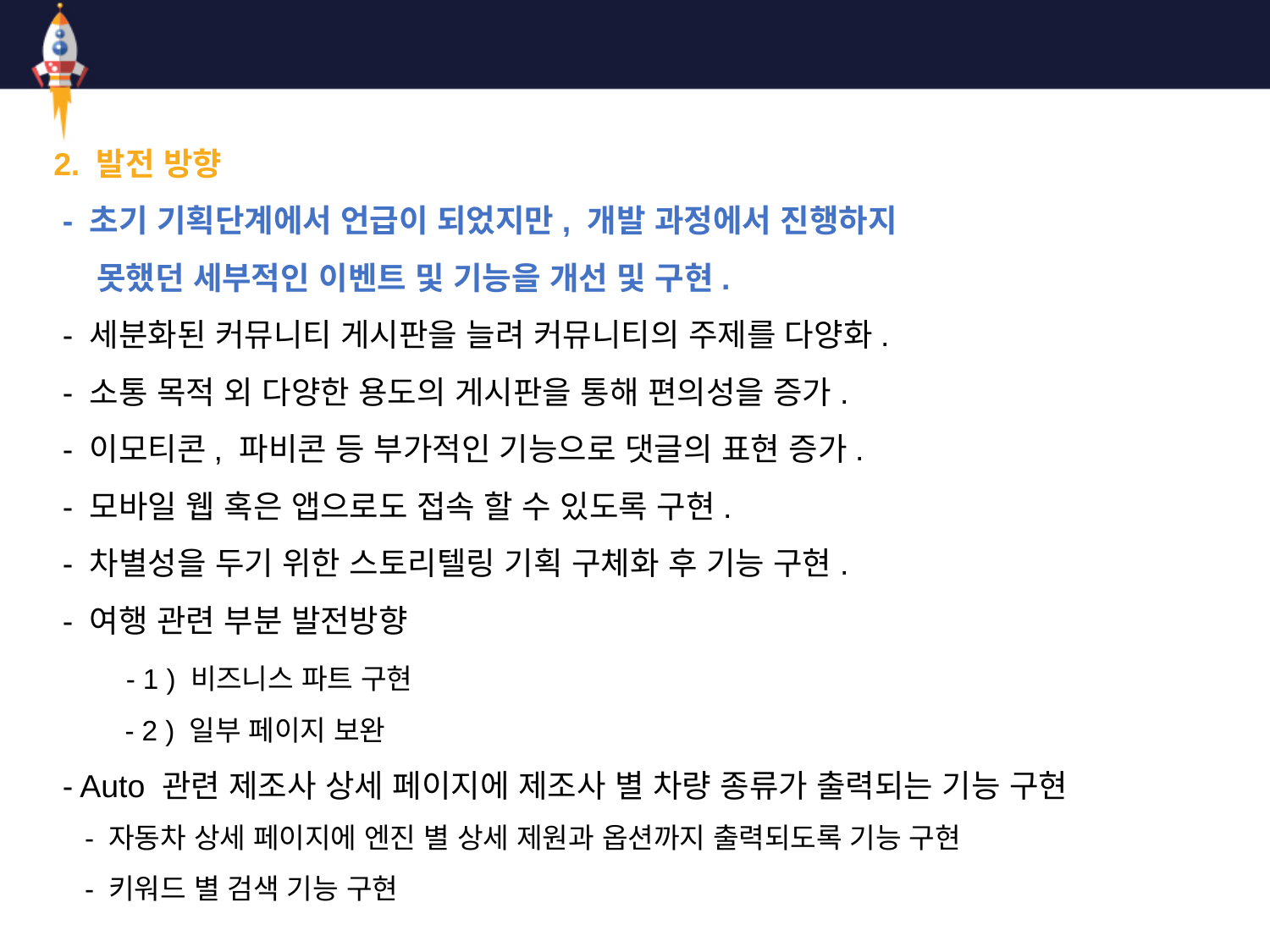

# 보완 및 발전 방향
2. 발전 방향
 - 초기 기획단계에서 언급이 되었지만, 개발 과정에서 진행하지
    못했던 세부적인 이벤트 및 기능을 개선 및 구현.
 - 세분화된 커뮤니티 게시판을 늘려 커뮤니티의 주제를 다양화.
 - 소통 목적 외 다양한 용도의 게시판을 통해 편의성을 증가.
 - 이모티콘, 파비콘 등 부가적인 기능으로 댓글의 표현 증가.
 - 모바일 웹 혹은 앱으로도 접속 할 수 있도록 구현.
 - 차별성을 두기 위한 스토리텔링 기획 구체화 후 기능 구현.
 - 여행 관련 부분 발전방향
 - 1 ) 비즈니스 파트 구현
 - 2 ) 일부 페이지 보완
 - Auto 관련 제조사 상세 페이지에 제조사 별 차량 종류가 출력되는 기능 구현​
    - 자동차 상세 페이지에 엔진 별 상세 제원과 옵션까지 출력되도록 기능 구현​
    - 키워드 별 검색 기능 구현​